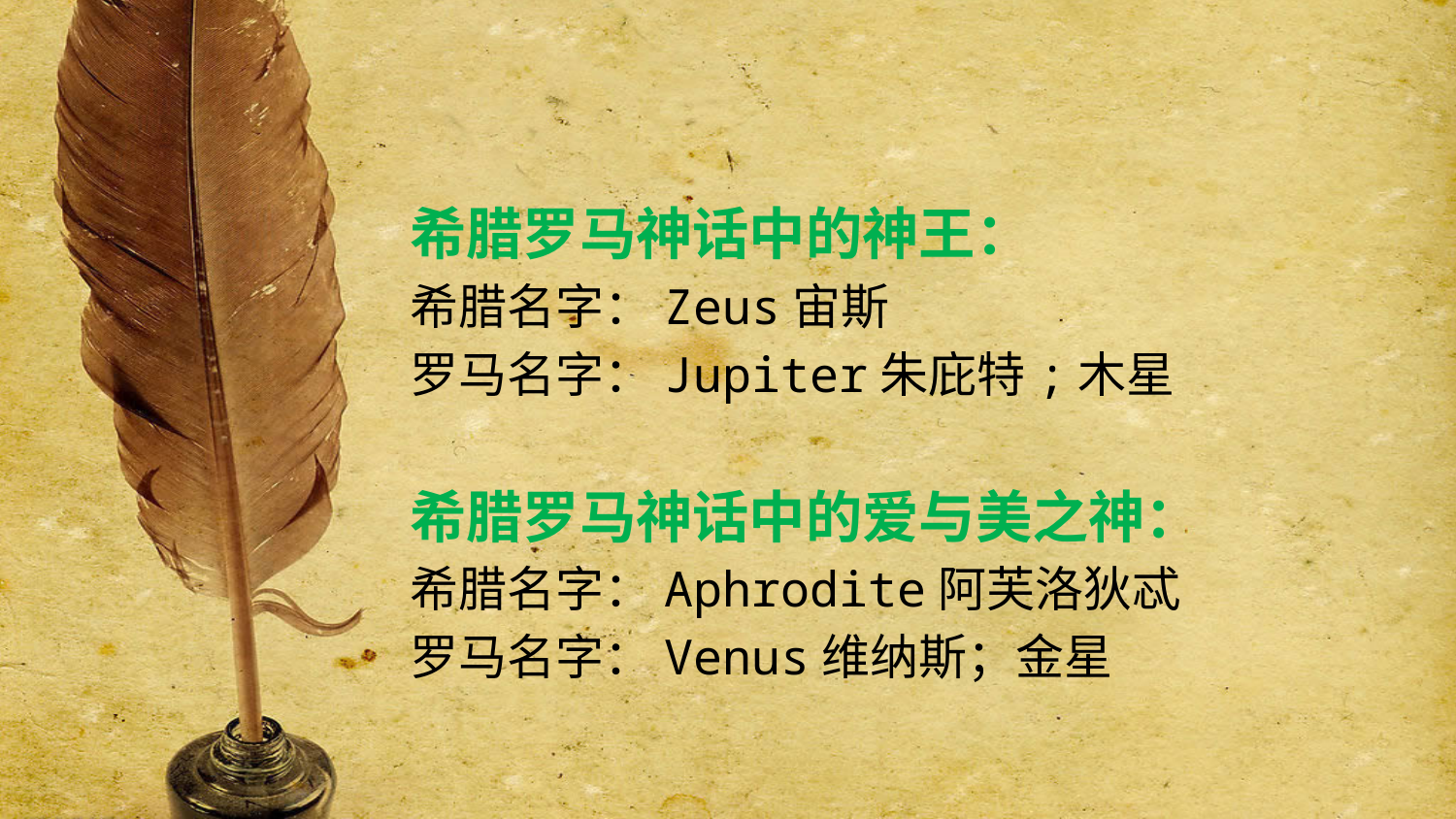

#
希腊罗马神话中的神王：
希腊名字：Zeus宙斯
罗马名字：Jupiter朱庇特;木星

希腊罗马神话中的爱与美之神：
希腊名字：Aphrodite阿芙洛狄忒
罗马名字：Venus维纳斯；金星